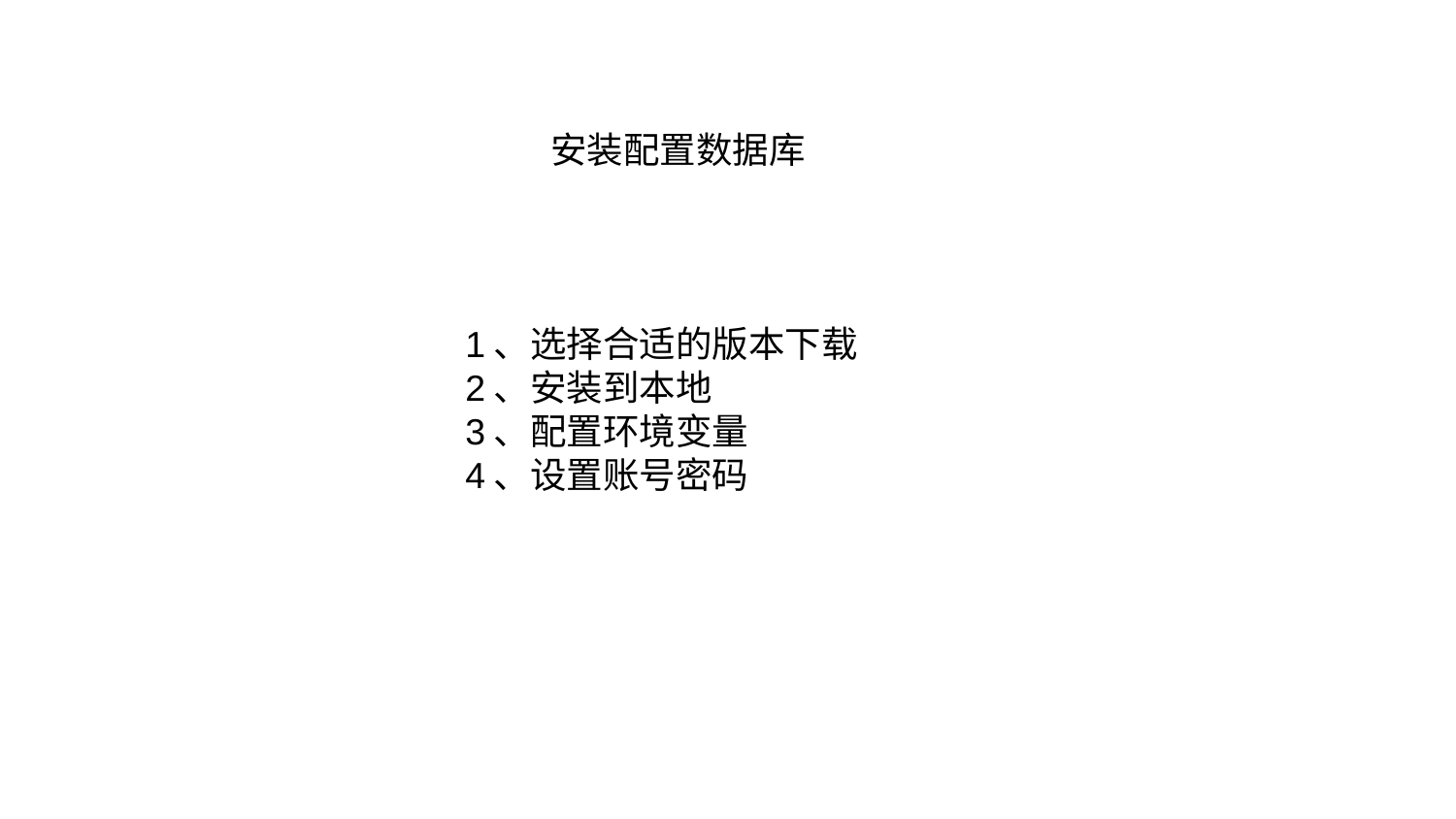

安装配置数据库
1、选择合适的版本下载
2、安装到本地
3、配置环境变量
4、设置账号密码